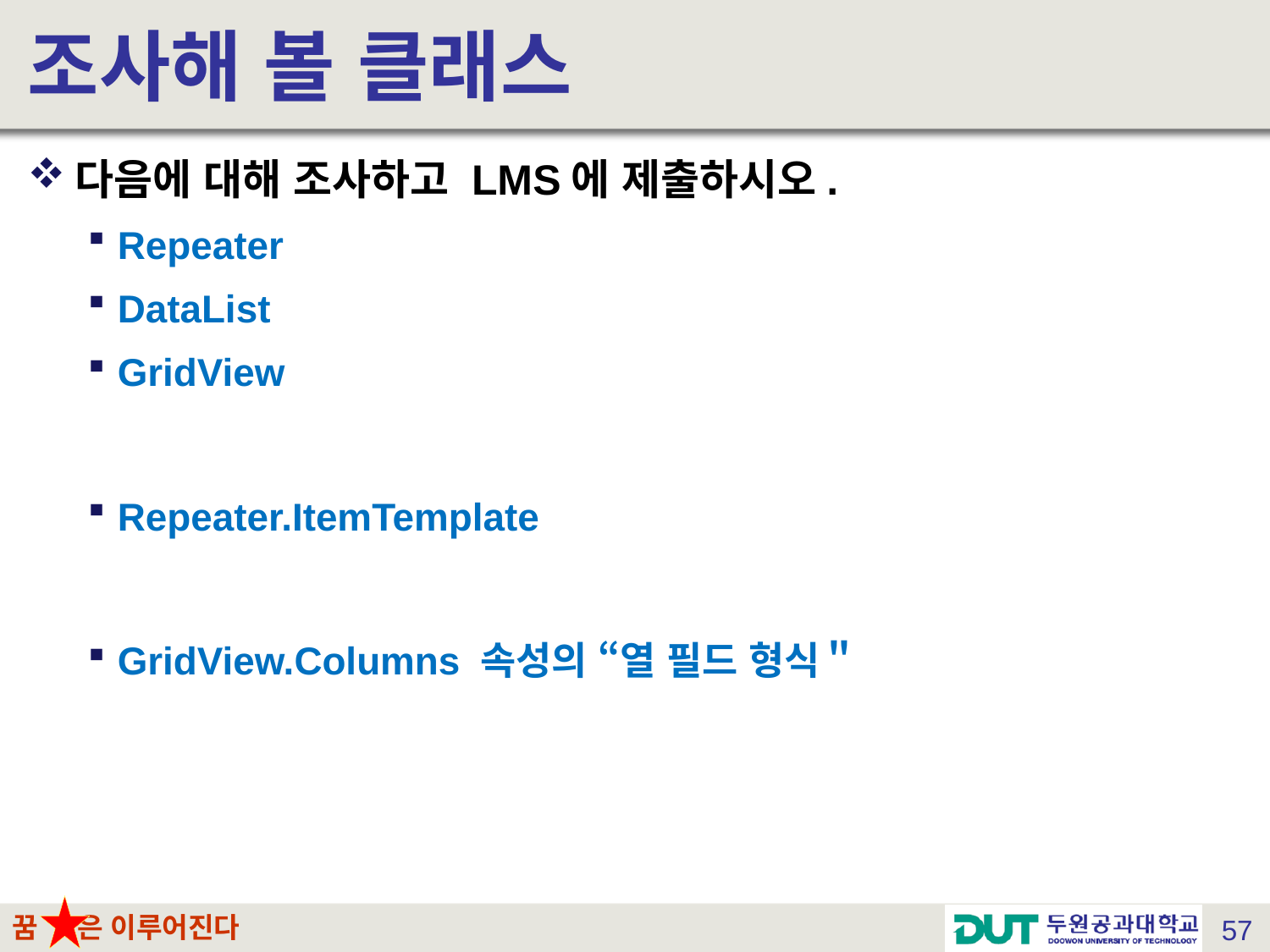

# 조사해 볼 클래스
다음에 대해 조사하고 LMS에 제출하시오.
Repeater
DataList
GridView

Repeater.ItemTemplate

GridView.Columns 속성의 “열 필드 형식＂